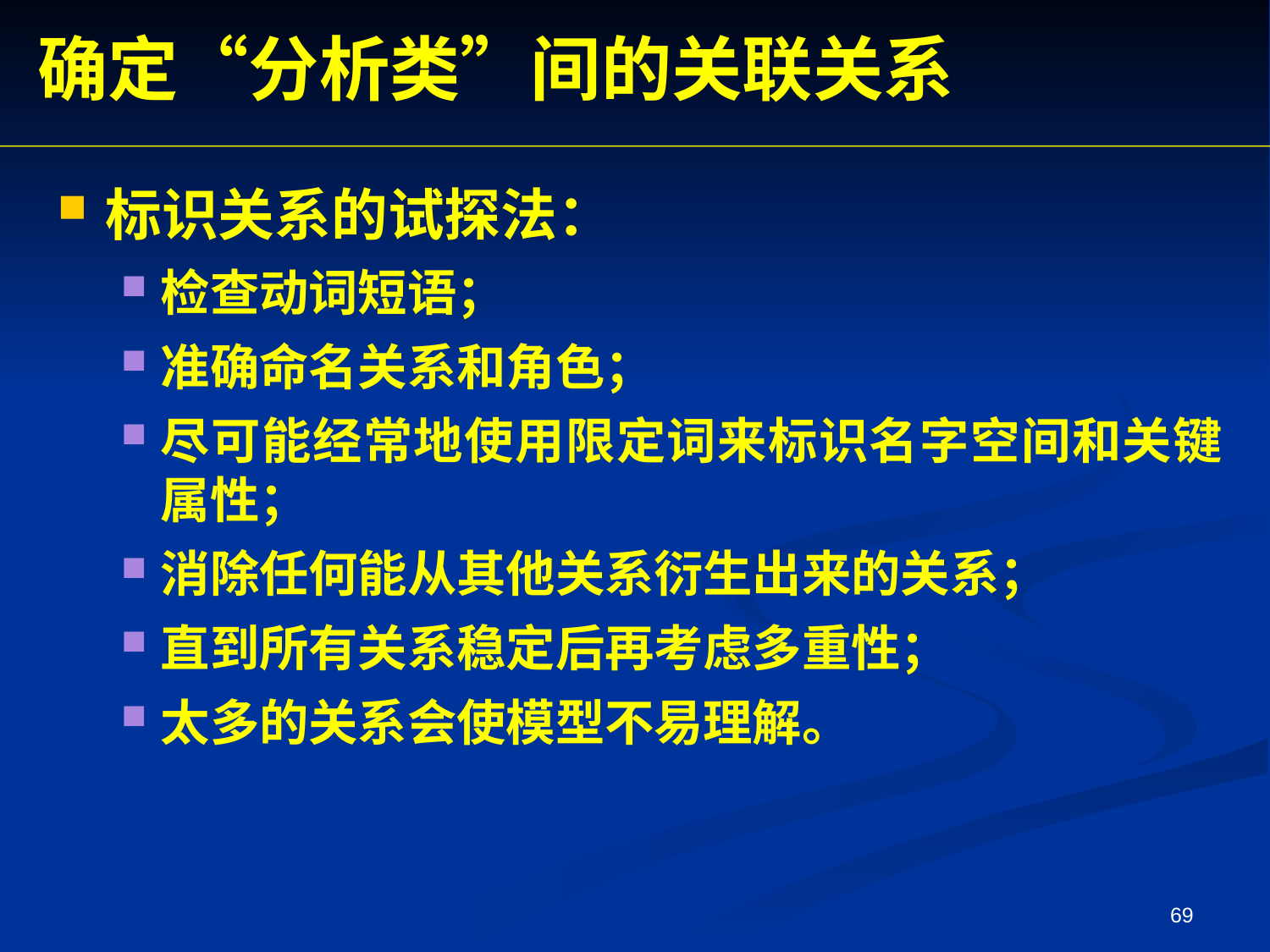

确定“分析类”间的关联关系

标识关系的试探法：
检查动词短语；
准确命名关系和角色；
尽可能经常地使用限定词来标识名字空间和关键属性；
消除任何能从其他关系衍生出来的关系；
直到所有关系稳定后再考虑多重性；
太多的关系会使模型不易理解。
69